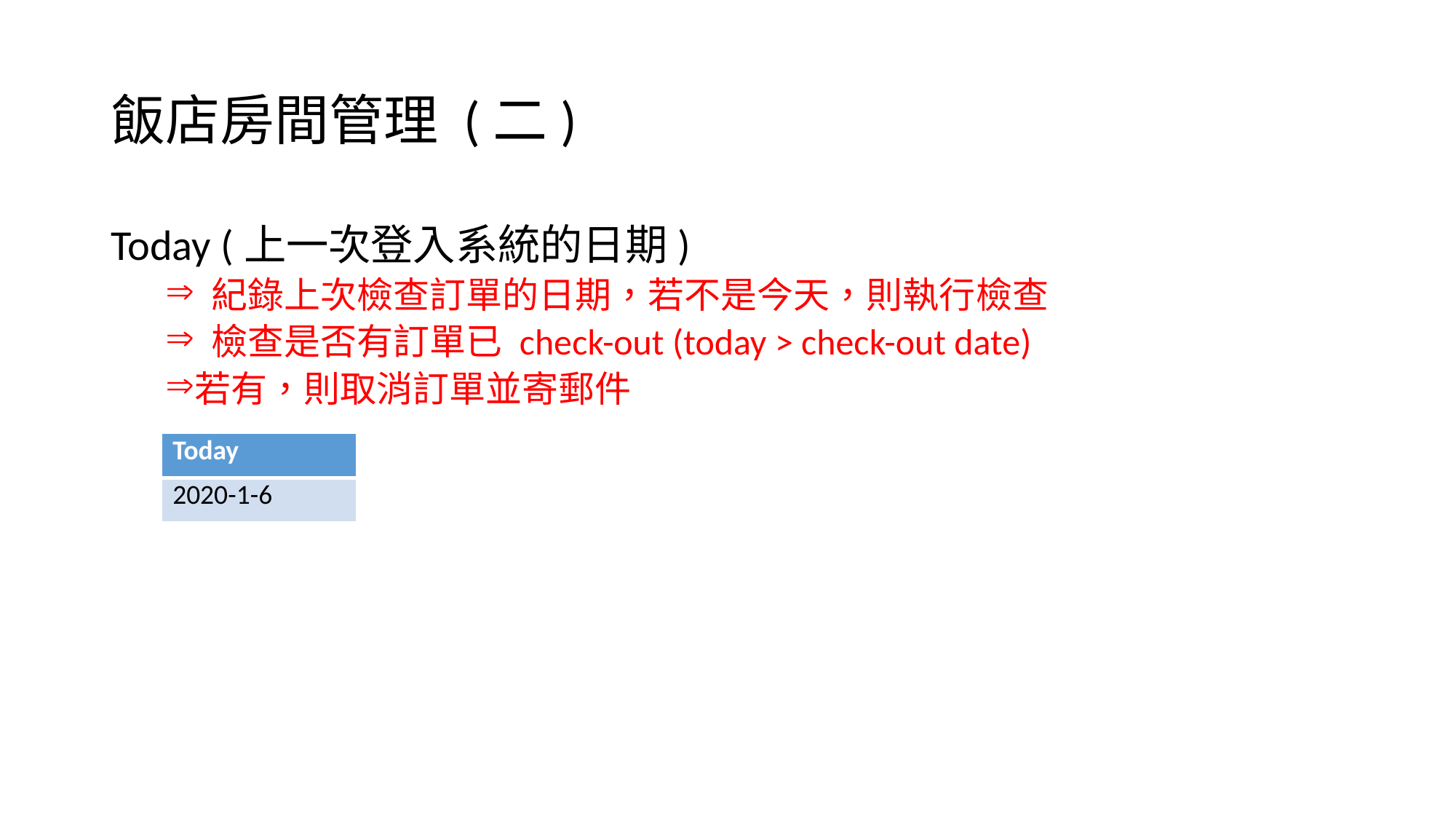

# 飯店房間管理 (二)
Today (上一次登入系統的日期)
 紀錄上次檢查訂單的日期，若不是今天，則執行檢查
 檢查是否有訂單已 check-out (today > check-out date)
若有，則取消訂單並寄郵件

| Today |
| --- |
| 2020-1-6 |